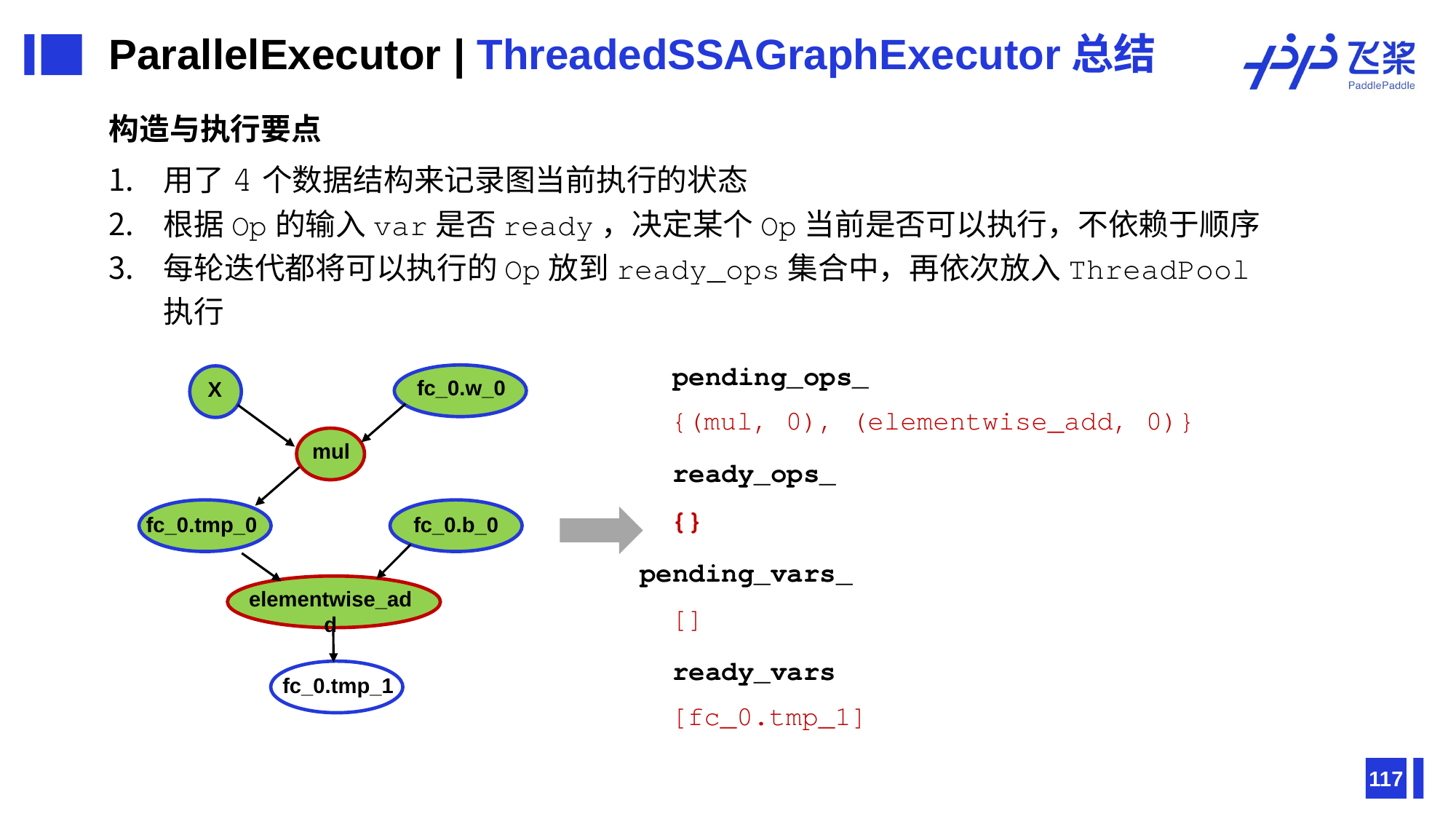

ParallelExecutor | ThreadedSSAGraphExecutor总结
构造与执行要点
用了4个数据结构来记录图当前执行的状态
根据Op的输入var是否ready，决定某个Op当前是否可以执行，不依赖于顺序
每轮迭代都将可以执行的Op放到ready_ops集合中，再依次放入ThreadPool执行
pending_ops_
{(mul, 0), (elementwise_add, 0)}

fc_0.w_0

X

mul

fc_0.tmp_0

fc_0.b_0

elementwise_add

fc_0.tmp_1
ready_ops_
{}

pending_vars_
[]
ready_vars
[fc_0.tmp_1]
117